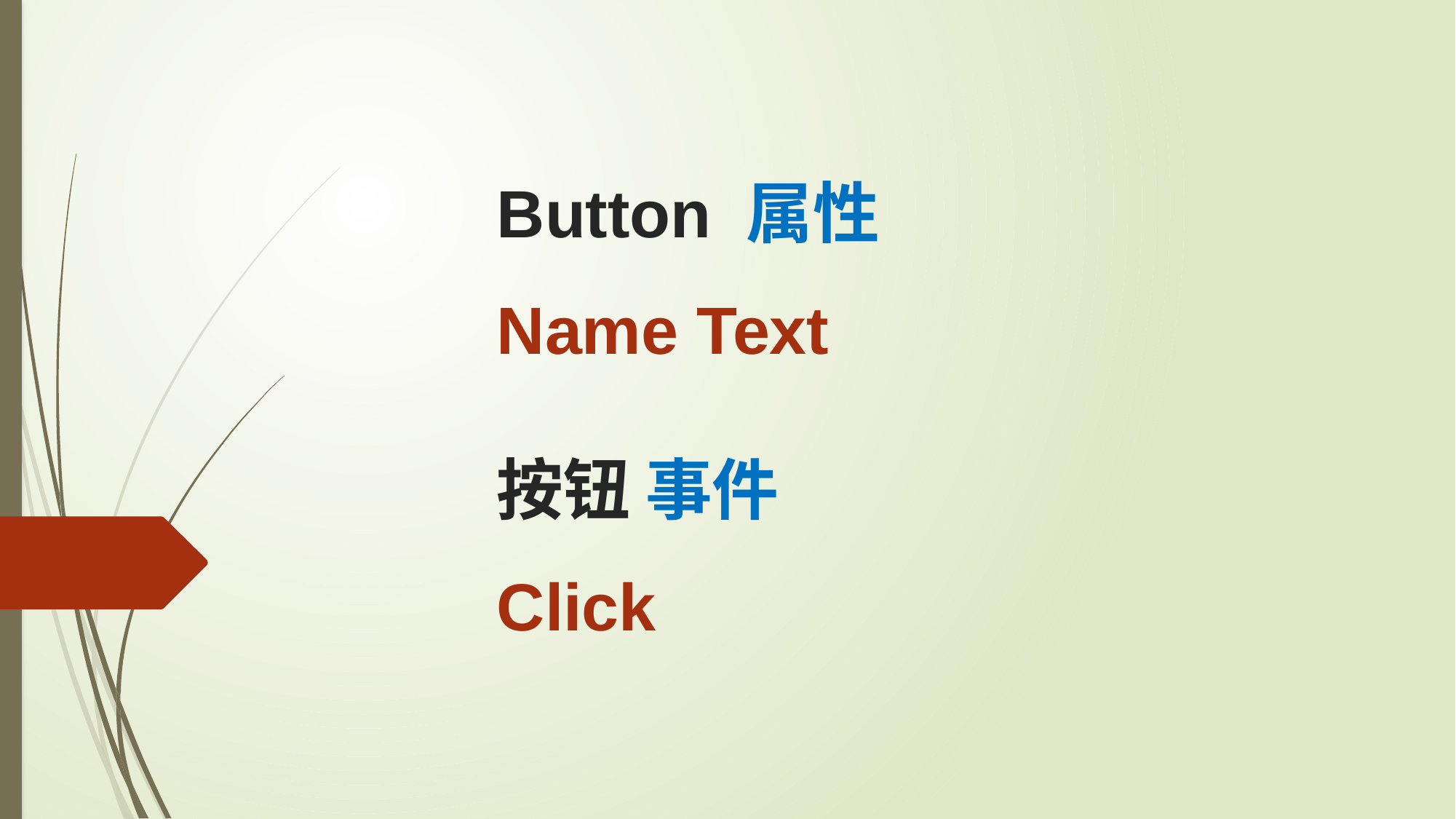

Button 属性

Name Text

按钮 事件

Click